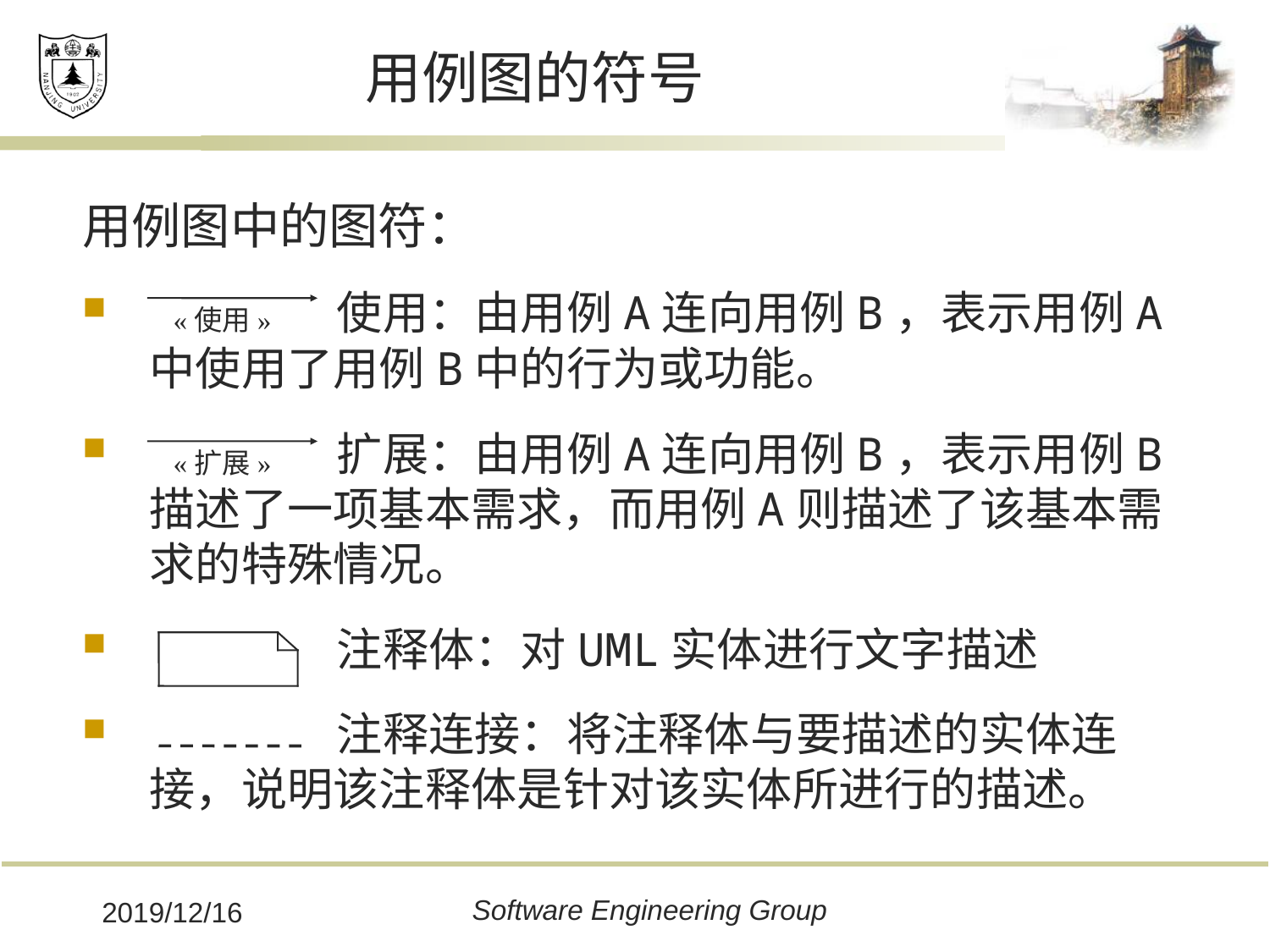

# 用例图的符号
用例图中的图符：
                 使用：由用例A连向用例B，表示用例A中使用了用例B中的行为或功能。
                 扩展：由用例A连向用例B，表示用例B描述了一项基本需求，而用例A则描述了该基本需求的特殊情况。
                 注释体：对UML实体进行文字描述
                 注释连接：将注释体与要描述的实体连接，说明该注释体是针对该实体所进行的描述。
«使用»

«扩展»

Software Engineering Group
2019/12/16